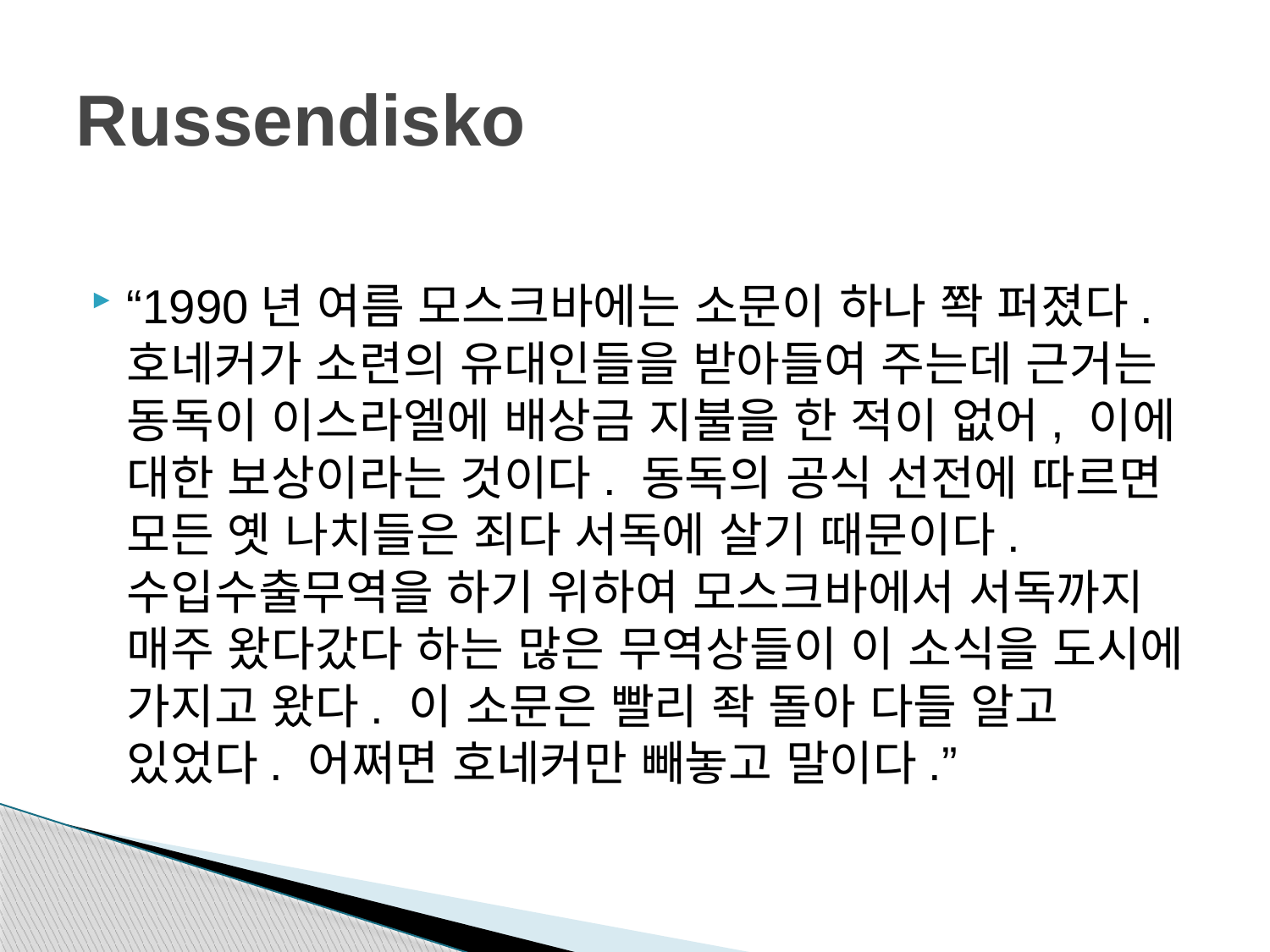

# Russendisko

“1990년 여름 모스크바에는 소문이 하나 쫙 퍼졌다. 호네커가 소련의 유대인들을 받아들여 주는데 근거는 동독이 이스라엘에 배상금 지불을 한 적이 없어, 이에 대한 보상이라는 것이다. 동독의 공식 선전에 따르면 모든 옛 나치들은 죄다 서독에 살기 때문이다. 수입수출무역을 하기 위하여 모스크바에서 서독까지 매주 왔다갔다 하는 많은 무역상들이 이 소식을 도시에 가지고 왔다. 이 소문은 빨리 좍 돌아 다들 알고 있었다. 어쩌면 호네커만 빼놓고 말이다.”